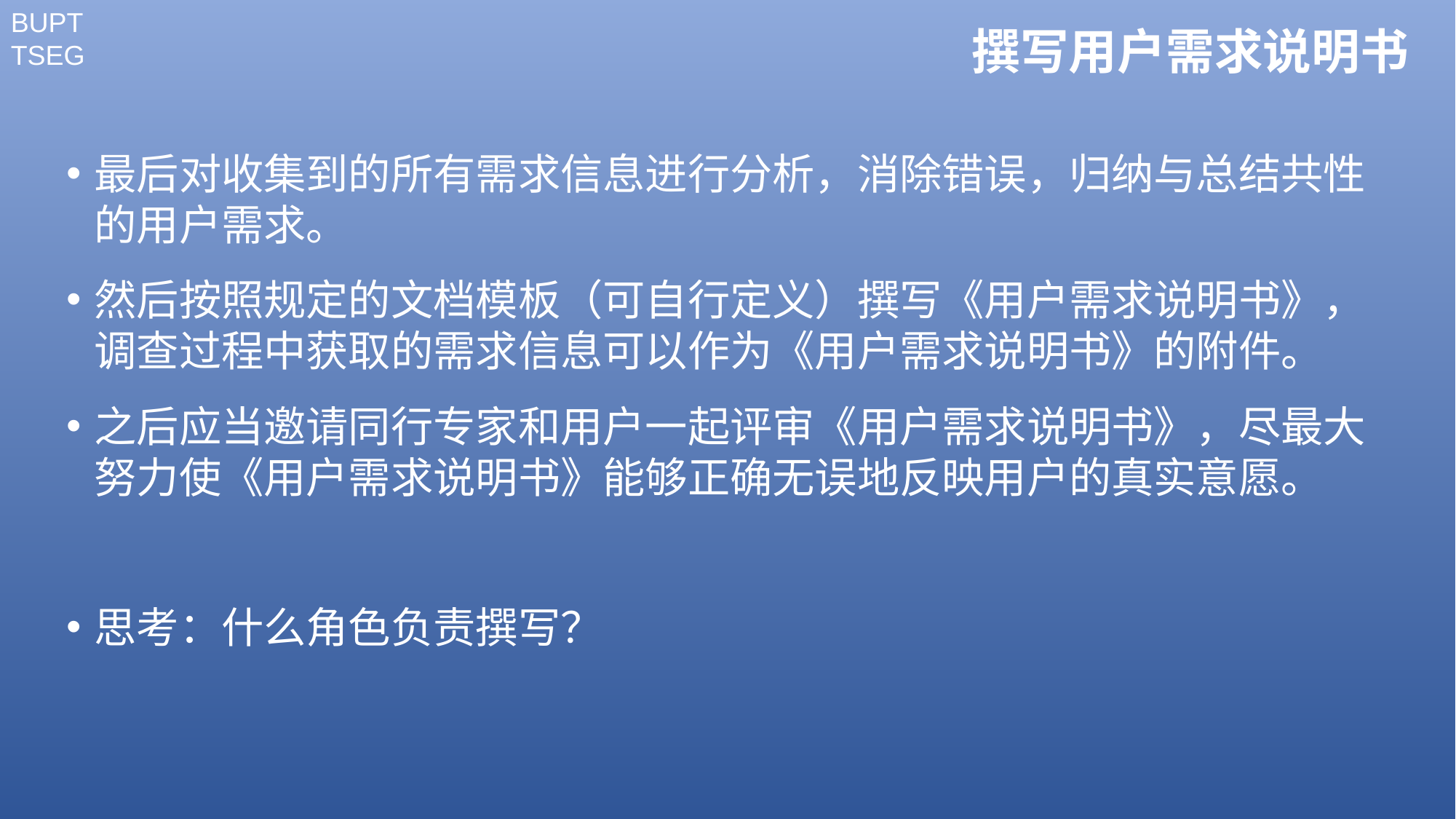

# 撰写用户需求说明书
最后对收集到的所有需求信息进行分析，消除错误，归纳与总结共性的用户需求。
然后按照规定的文档模板（可自行定义）撰写《用户需求说明书》，调查过程中获取的需求信息可以作为《用户需求说明书》的附件。
之后应当邀请同行专家和用户一起评审《用户需求说明书》，尽最大努力使《用户需求说明书》能够正确无误地反映用户的真实意愿。

思考：什么角色负责撰写？